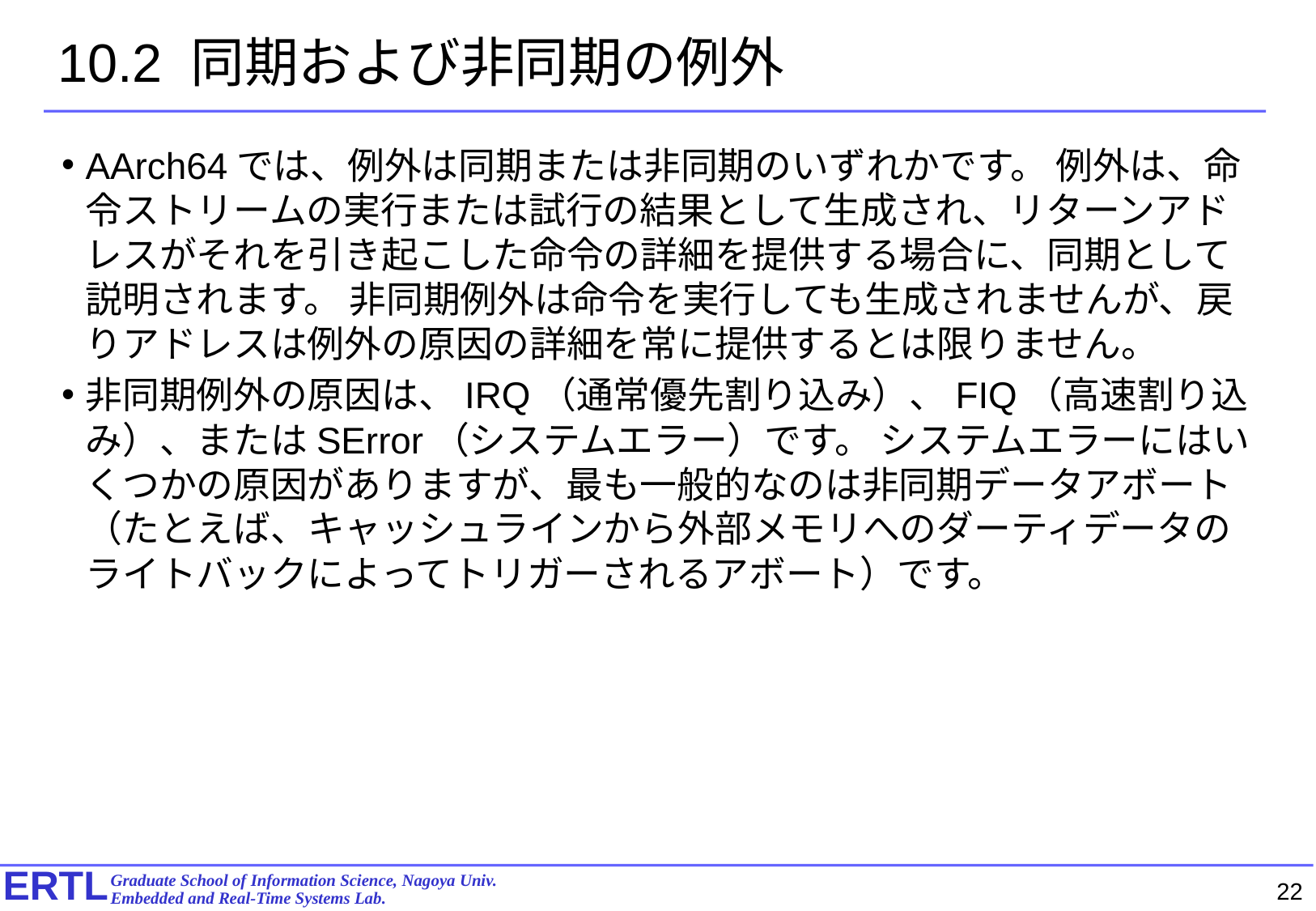

# 10.2 同期および非同期の例外
AArch64では、例外は同期または非同期のいずれかです。 例外は、命令ストリームの実行または試行の結果として生成され、リターンアドレスがそれを引き起こした命令の詳細を提供する場合に、同期として説明されます。 非同期例外は命令を実行しても生成されませんが、戻りアドレスは例外の原因の詳細を常に提供するとは限りません。
非同期例外の原因は、IRQ（通常優先割り込み）、FIQ（高速割り込み）、またはSError（システムエラー）です。 システムエラーにはいくつかの原因がありますが、最も一般的なのは非同期データアボート（たとえば、キャッシュラインから外部メモリへのダーティデータのライトバックによってトリガーされるアボート）です。
22